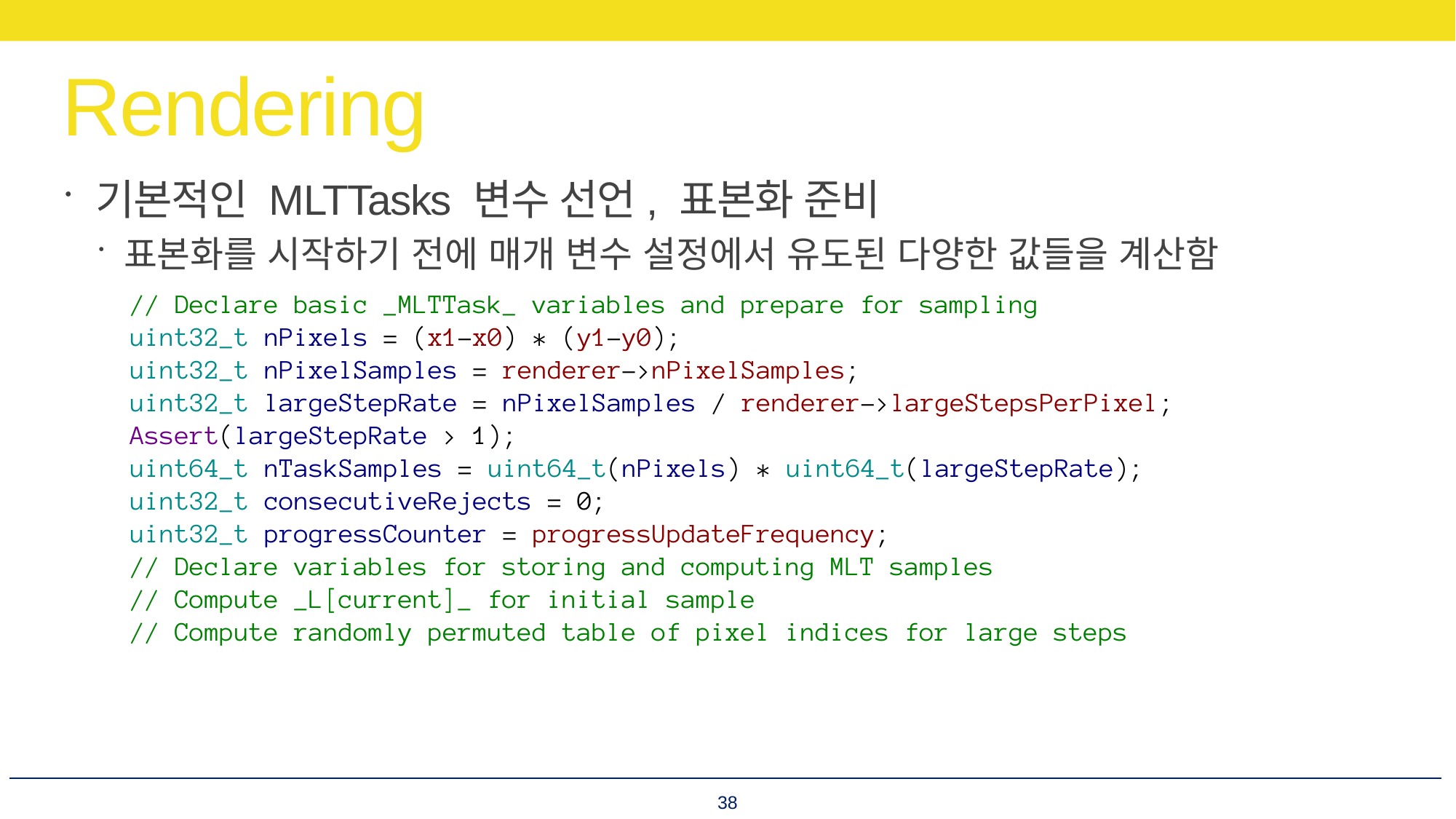

# Rendering
기본적인 MLTTasks 변수 선언, 표본화 준비
표본화를 시작하기 전에 매개 변수 설정에서 유도된 다양한 값들을 계산함
// Declare basic _MLTTask_ variables and prepare for sampling
uint32_t nPixels = (x1-x0) * (y1-y0);
uint32_t nPixelSamples = renderer->nPixelSamples;
uint32_t largeStepRate = nPixelSamples / renderer->largeStepsPerPixel;
Assert(largeStepRate > 1);
uint64_t nTaskSamples = uint64_t(nPixels) * uint64_t(largeStepRate);
uint32_t consecutiveRejects = 0;
uint32_t progressCounter = progressUpdateFrequency;
// Declare variables for storing and computing MLT samples
// Compute _L[current]_ for initial sample
// Compute randomly permuted table of pixel indices for large steps
38